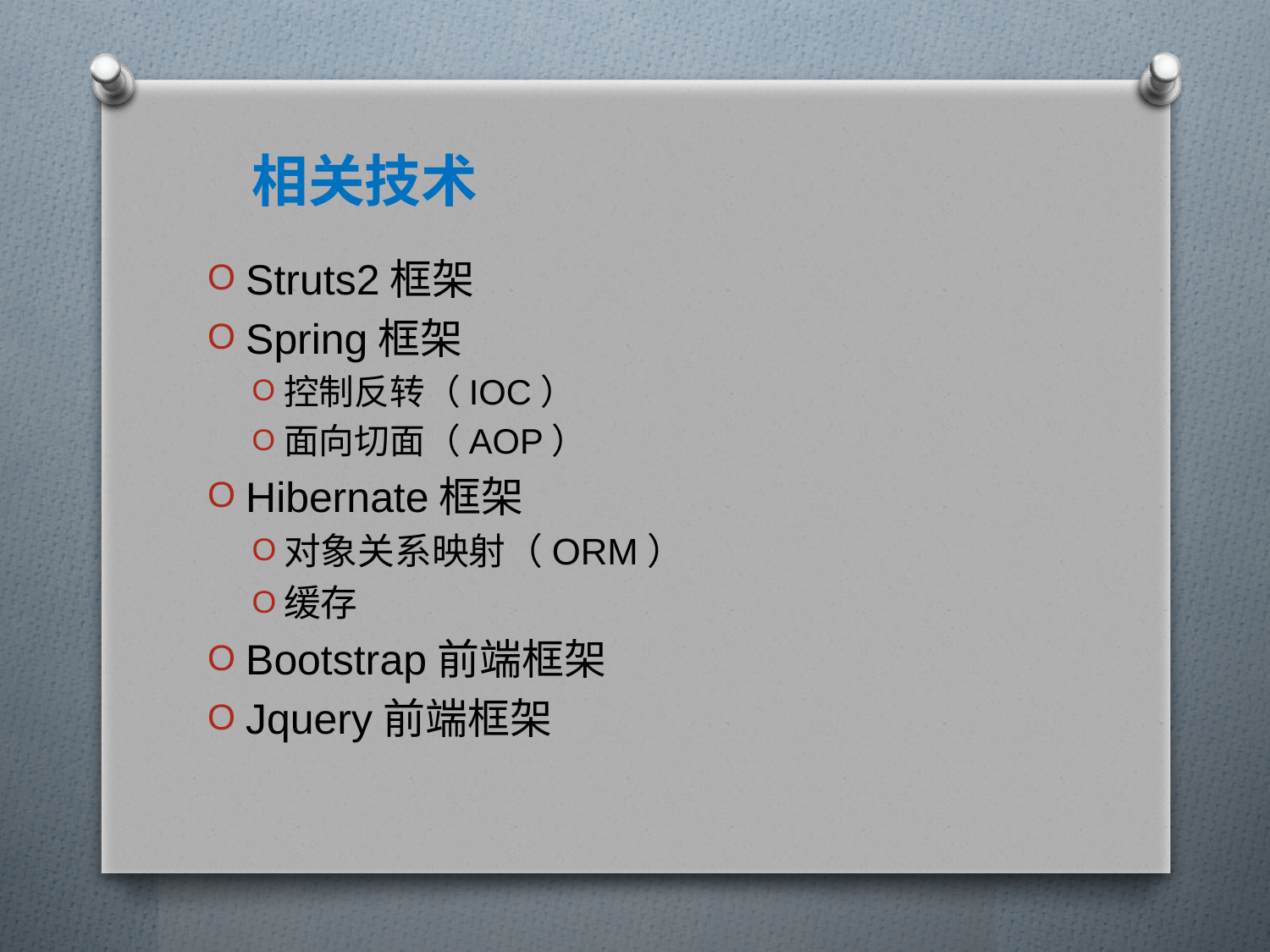

相关技术
Struts2框架
Spring框架
控制反转（IOC）
面向切面（AOP）
Hibernate框架
对象关系映射（ORM）
缓存
Bootstrap前端框架
Jquery前端框架